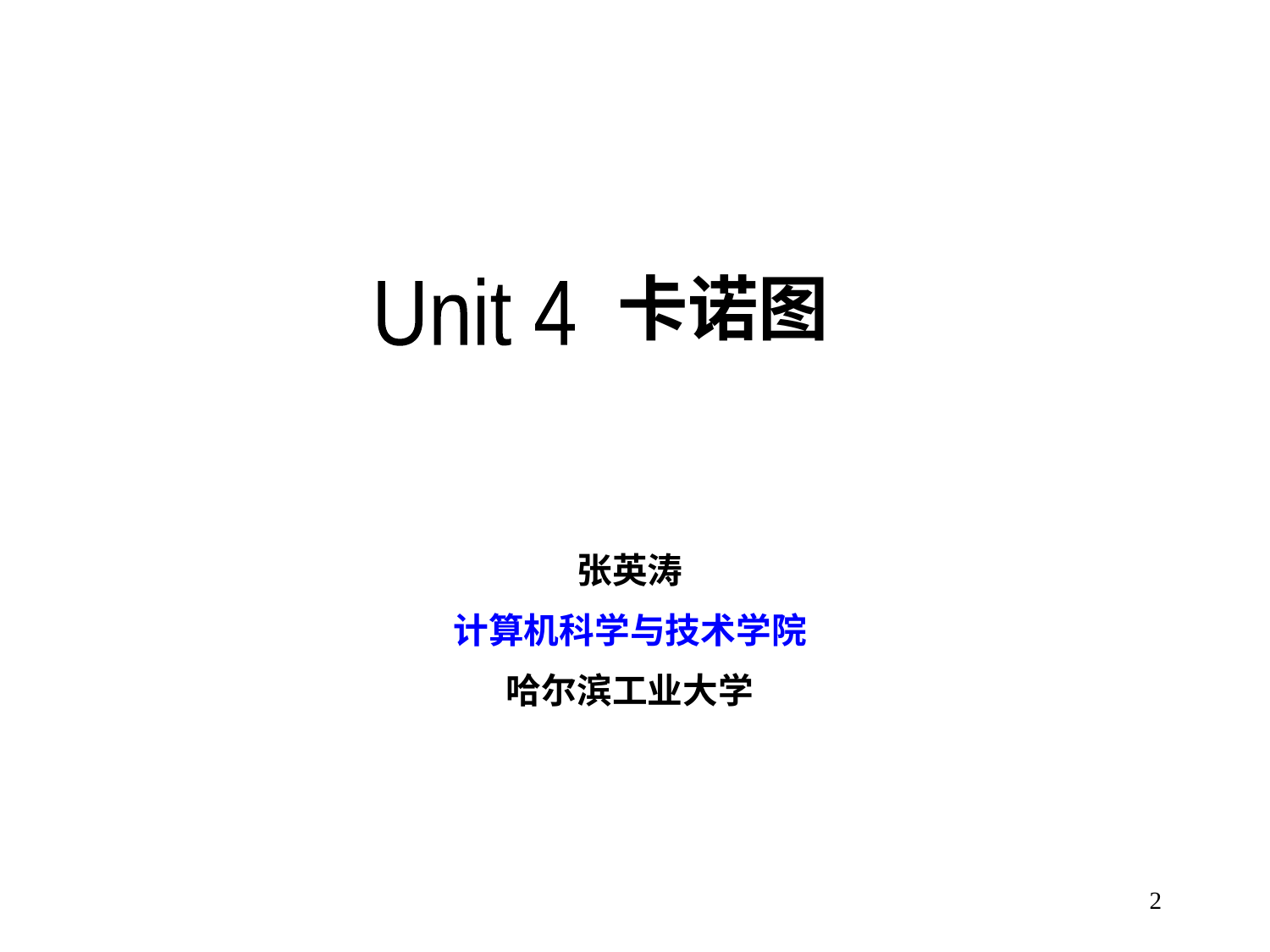

卡诺图
Unit 4
张英涛
计算机科学与技术学院
哈尔滨工业大学
2